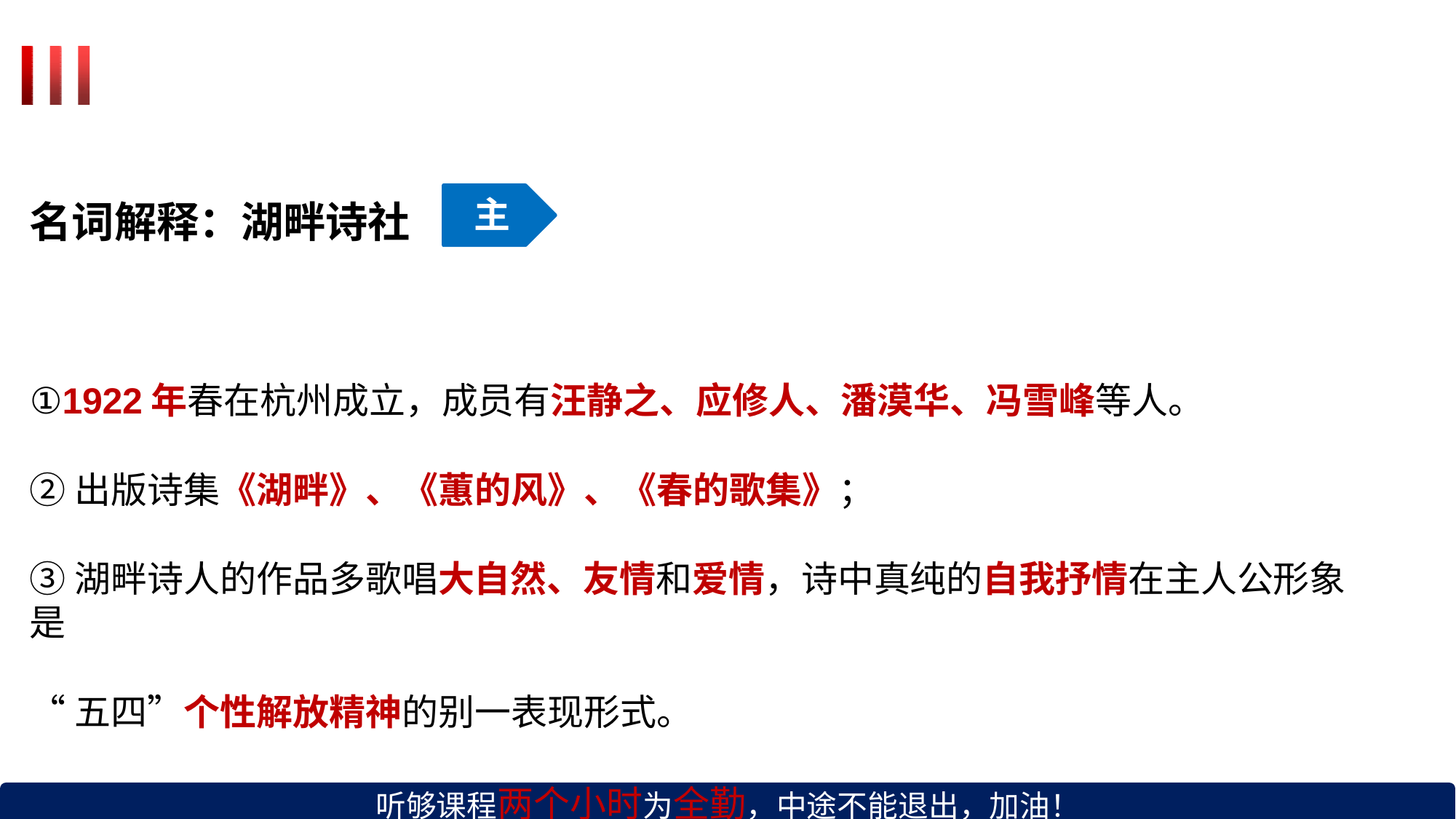

主
# 名词解释：湖畔诗社
①1922年春在杭州成立，成员有汪静之、应修人、潘漠华、冯雪峰等人。

②出版诗集《湖畔》、《蕙的风》、《春的歌集》；

③湖畔诗人的作品多歌唱大自然、友情和爱情，诗中真纯的自我抒情在主人公形象是

“五四”个性解放精神的别一表现形式。
110

听够课程两个小时为全勤，中途不能退出，加油！